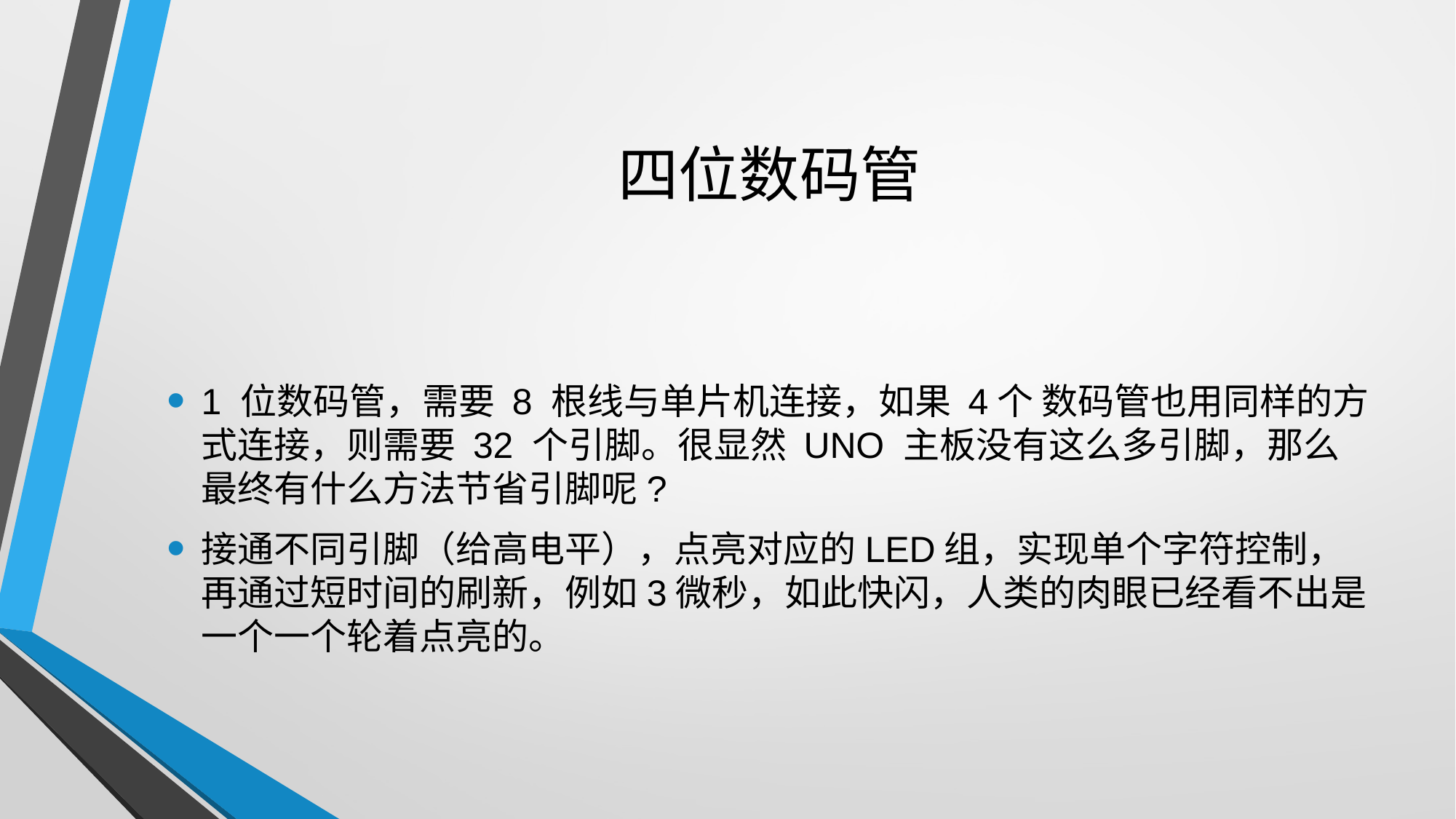

# 四位数码管
1 位数码管，需要 8 根线与单片机连接，如果 4个 数码管也用同样的方式连接，则需要 32 个引脚。很显然 UNO 主板没有这么多引脚，那么最终有什么方法节省引脚呢?
接通不同引脚（给高电平），点亮对应的LED组，实现单个字符控制，再通过短时间的刷新，例如3微秒，如此快闪，人类的肉眼已经看不出是一个一个轮着点亮的。